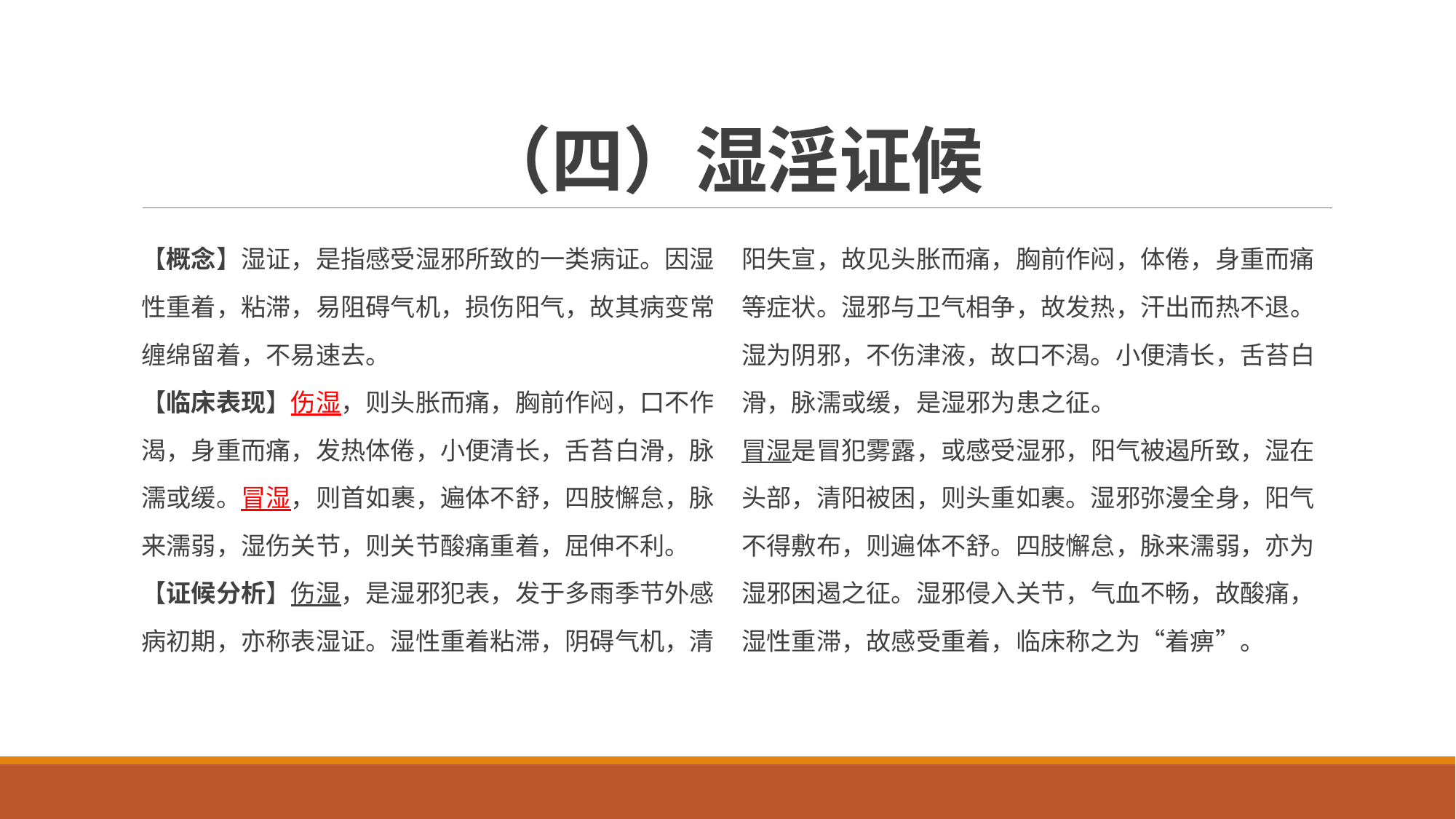

# （四）湿淫证候
【概念】湿证，是指感受湿邪所致的一类病证。因湿性重着，粘滞，易阻碍气机，损伤阳气，故其病变常缠绵留着，不易速去。
【临床表现】伤湿，则头胀而痛，胸前作闷，口不作渴，身重而痛，发热体倦，小便清长，舌苔白滑，脉濡或缓。冒湿，则首如裹，遍体不舒，四肢懈怠，脉来濡弱，湿伤关节，则关节酸痛重着，屈伸不利。
【证候分析】伤湿，是湿邪犯表，发于多雨季节外感病初期，亦称表湿证。湿性重着粘滞，阴碍气机，清阳失宣，故见头胀而痛，胸前作闷，体倦，身重而痛等症状。湿邪与卫气相争，故发热，汗出而热不退。湿为阴邪，不伤津液，故口不渴。小便清长，舌苔白滑，脉濡或缓，是湿邪为患之征。
冒湿是冒犯雾露，或感受湿邪，阳气被遏所致，湿在头部，清阳被困，则头重如裹。湿邪弥漫全身，阳气不得敷布，则遍体不舒。四肢懈怠，脉来濡弱，亦为湿邪困遏之征。湿邪侵入关节，气血不畅，故酸痛，湿性重滞，故感受重着，临床称之为“着痹”。